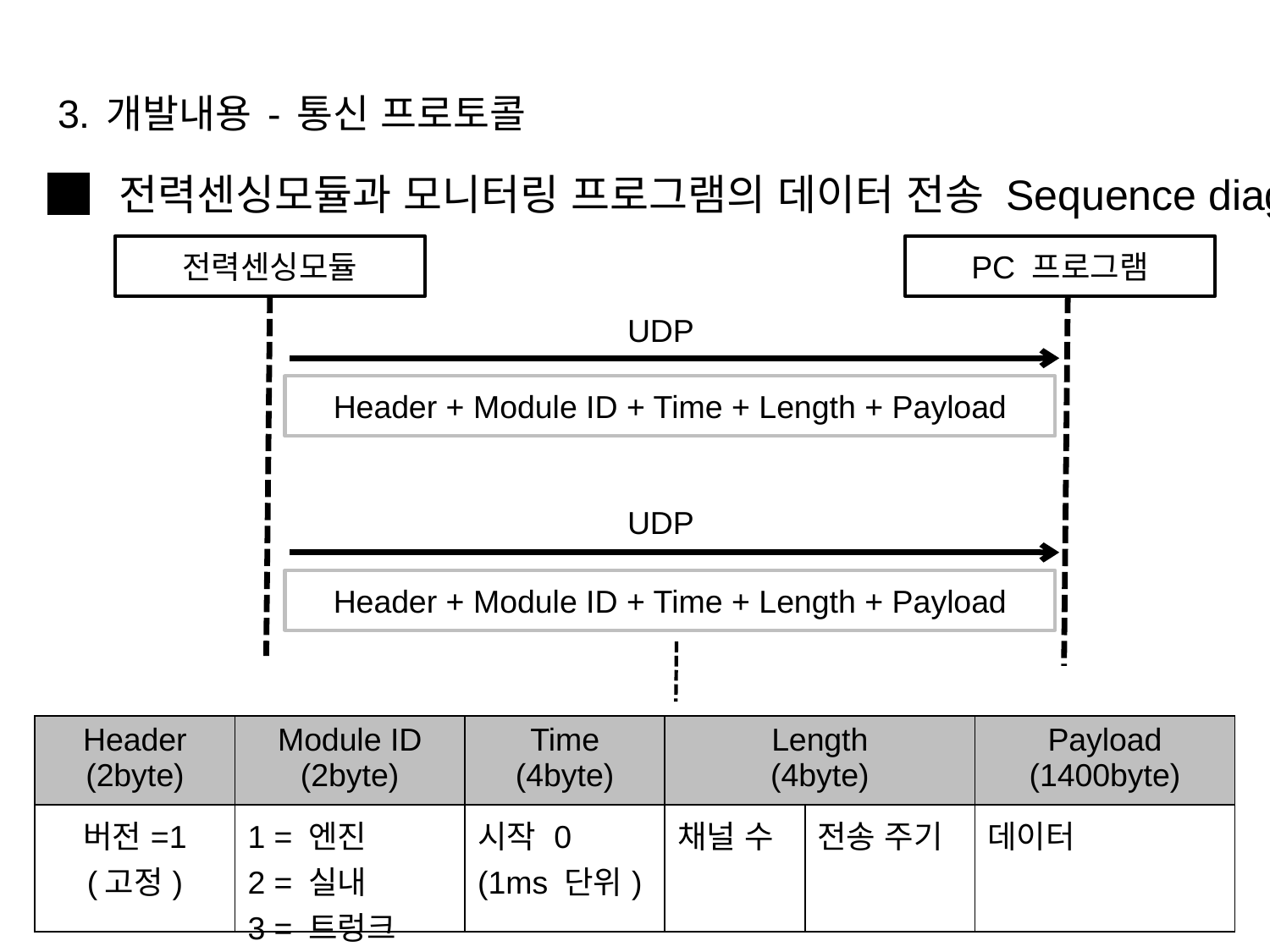

# 3. 개발내용 - 통신 프로토콜
█  전력센싱모듈과 모니터링 프로그램의 데이터 전송 Sequence diagram
전력센싱모듈
PC 프로그램
UDP
Header + Module ID + Time + Length + Payload
UDP
Header + Module ID + Time + Length + Payload
| Header (2byte) | Module ID (2byte) | Time (4byte) | Length (4byte) |  | Payload (1400byte) |
| --- | --- | --- | --- | --- | --- |
| 버전=1 (고정) | 1 = 엔진 2 = 실내 3 = 트렁크 | 시작 0 (1ms 단위) | 채널 수 | 전송 주기 | 데이터 |